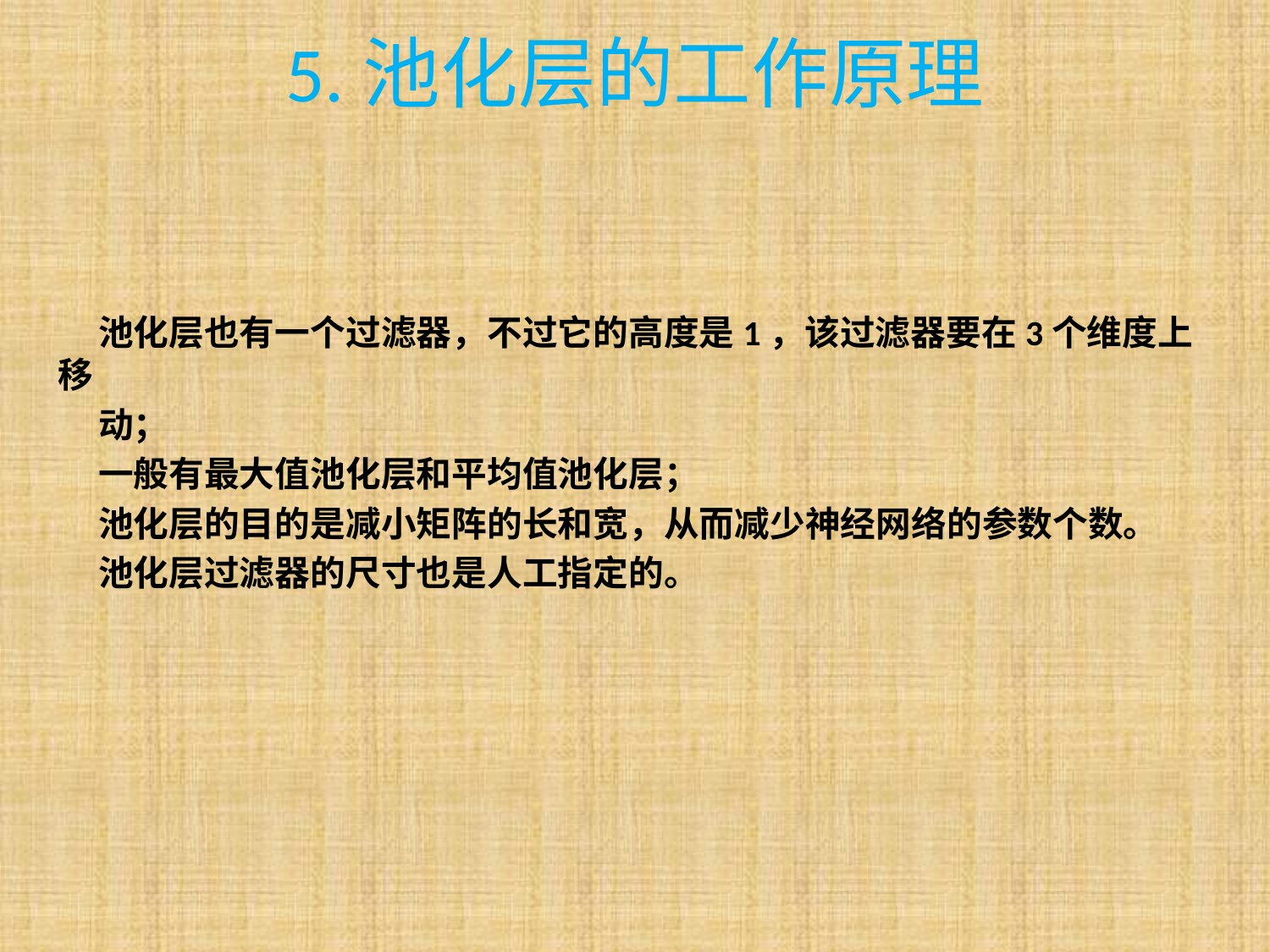

# 5.池化层的工作原理

    池化层也有一个过滤器，不过它的高度是1，该过滤器要在3个维度上移
    动；
    一般有最大值池化层和平均值池化层；
    池化层的目的是减小矩阵的长和宽，从而减少神经网络的参数个数。
    池化层过滤器的尺寸也是人工指定的。